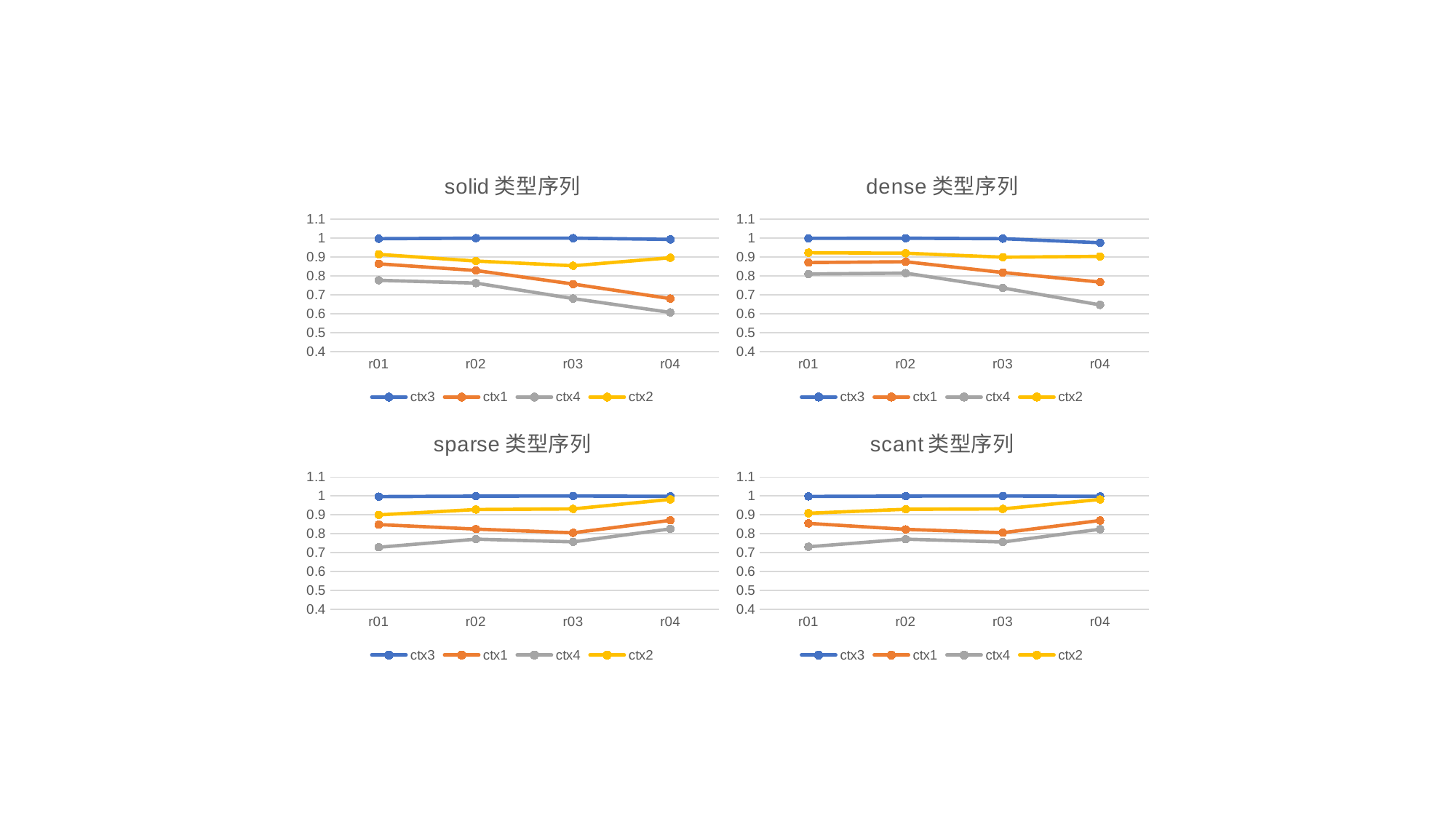

### Chart: solid类型序列

| Category | ctx3 | ctx1 | ctx4 | ctx2 |
|---|---|---|---|---|
| r01 | 0.9963218333333334 | 0.8634236833333334 | 0.7765685800000003 | 0.9133105499999999 |
| r02 | 0.9991193333333334 | 0.8282118999999999 | 0.7615352455000003 | 0.8783173666666667 |
| r03 | 0.9991179999999998 | 0.7564809 | 0.6797212901666668 | 0.8534332 |
| r04 | 0.9925756666666666 | 0.6794506483333334 | 0.6065749999999995 | 0.8956761666666666 |

### Chart: dense类型序列

| Category | ctx3 | ctx1 | ctx4 | ctx2 |
|---|---|---|---|---|
| r01 | 0.9981965 | 0.8701671250000002 | 0.8101470900000001 | 0.922361825 |
| r02 | 0.9988144999999999 | 0.874503875 | 0.8143367717500002 | 0.9195352750000001 |
| r03 | 0.99642725 | 0.8176177249999999 | 0.7358868610000001 | 0.8986255749999998 |
| r04 | 0.9750000000000001 | 0.76691451 | 0.6463782039999998 | 0.9027862500000001 |

### Chart: sparse类型序列

| Category | ctx3 | ctx1 | ctx4 | ctx2 |
|---|---|---|---|---|
| r01 | 0.996501 | 0.8487475 | 0.7288433400000003 | 0.9000579 |
| r02 | 0.9991559999999999 | 0.8247432 | 0.7714454299999997 | 0.9282615000000001 |
| r03 | 0.9996689999999999 | 0.8052374 | 0.7570998300000001 | 0.931616 |
| r04 | 0.997941 | 0.8710622 | 0.8260460900000002 | 0.9817480000000001 |

### Chart: scant类型序列

| Category | ctx3 | ctx1 | ctx4 | ctx2 |
|---|---|---|---|---|
| r01 | 0.997538 | 0.8551499 | 0.7311515599999999 | 0.9085465 |
| r02 | 0.9992909999999999 | 0.8233781 | 0.7713945299999999 | 0.9295563 |
| r03 | 0.999723 | 0.8056522000000002 | 0.7563848399999997 | 0.931532 |
| r04 | 0.9979180000000001 | 0.8702460000000001 | 0.8241786099999999 | 0.9814419999999999 |